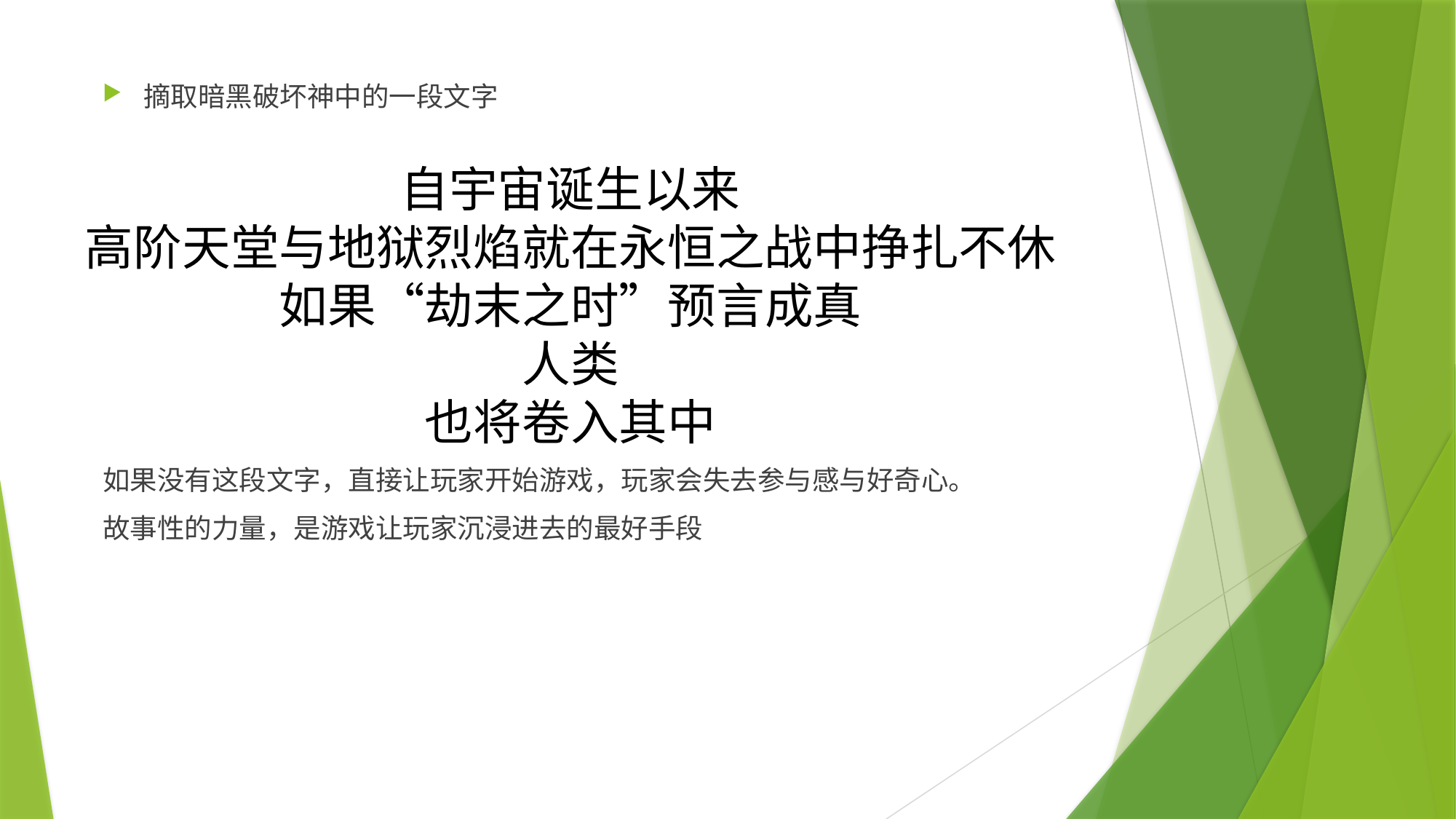

摘取暗黑破坏神中的一段文字

如果没有这段文字，直接让玩家开始游戏，玩家会失去参与感与好奇心。
故事性的力量，是游戏让玩家沉浸进去的最好手段
自宇宙诞生以来
高阶天堂与地狱烈焰就在永恒之战中挣扎不休
如果“劫末之时”预言成真
人类
也将卷入其中

#